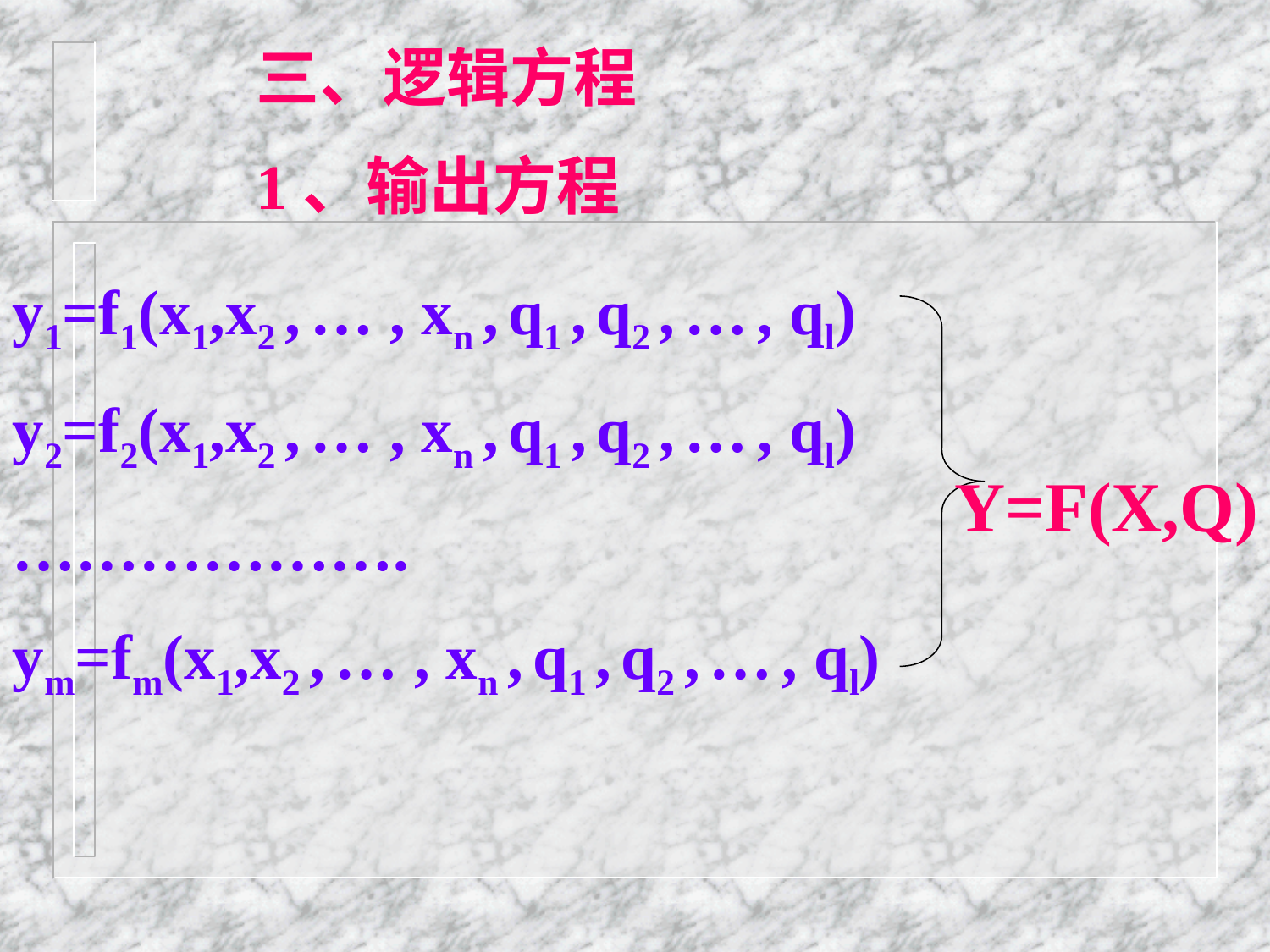

三、逻辑方程
1、输出方程
y1=f1(x1,x2 , … , xn , q1 , q2 , … , ql)
y2=f2(x1,x2 , … , xn , q1 , q2 , … , ql)
……………….
ym=fm(x1,x2 , … , xn , q1 , q2 , … , ql)

Y=F(X,Q)